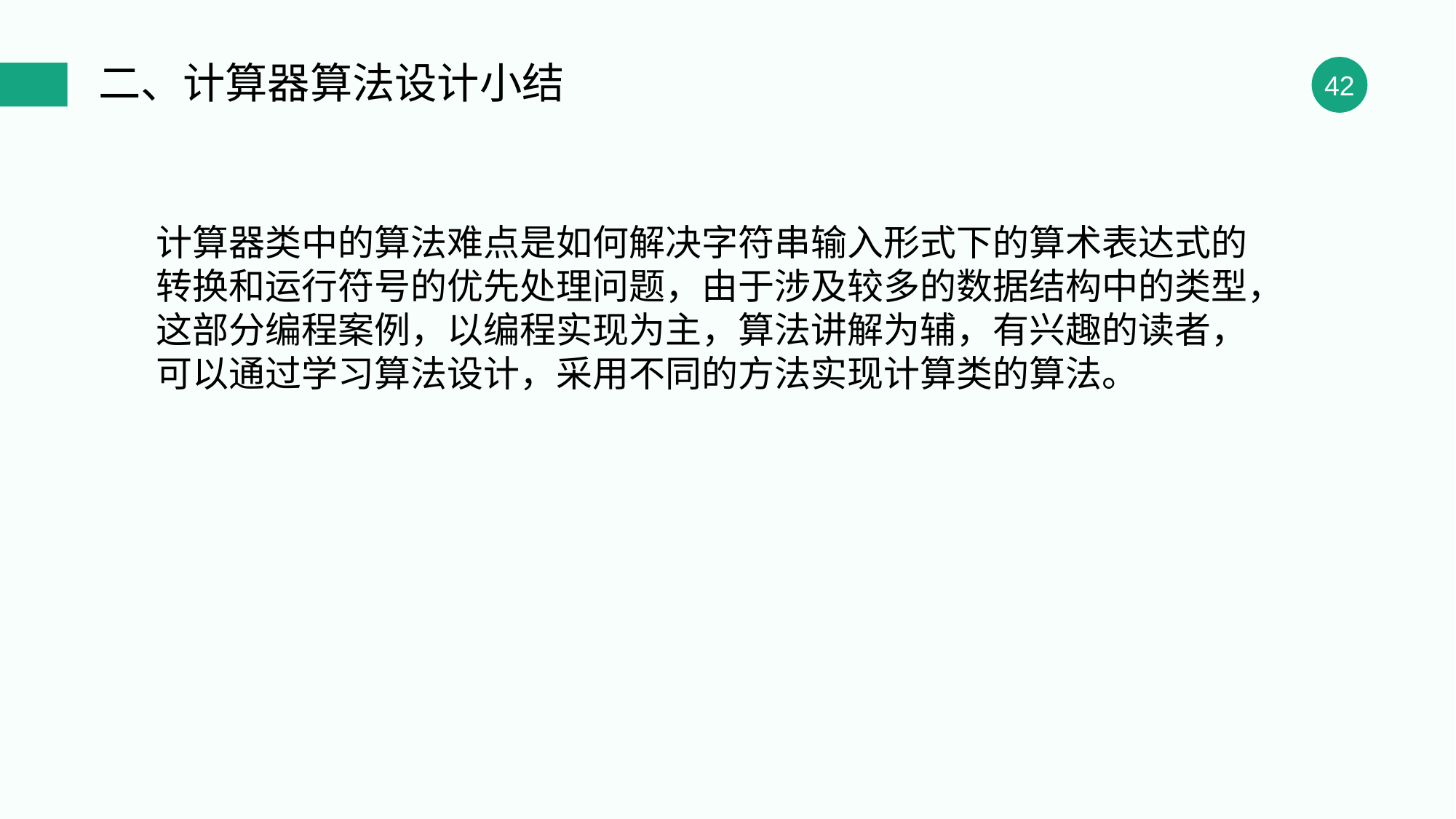

二、计算器算法设计小结
计算器类中的算法难点是如何解决字符串输入形式下的算术表达式的转换和运行符号的优先处理问题，由于涉及较多的数据结构中的类型，这部分编程案例，以编程实现为主，算法讲解为辅，有兴趣的读者，可以通过学习算法设计，采用不同的方法实现计算类的算法。